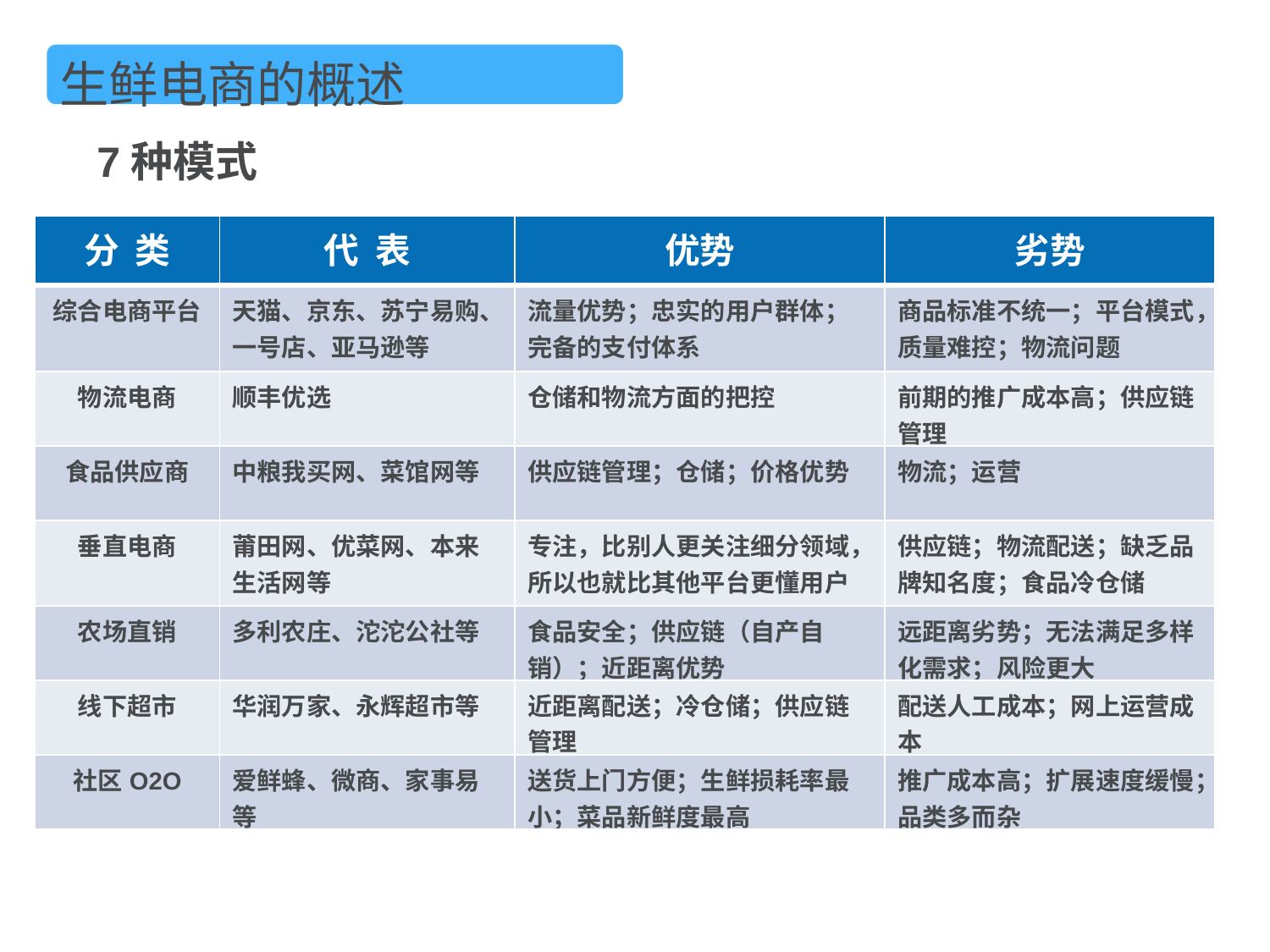

生鲜电商的概述

7种模式
| 分 类 | 代 表 | 优势 | 劣势 |
| --- | --- | --- | --- |
| 综合电商平台 | 天猫、京东、苏宁易购、一号店、亚马逊等 | 流量优势；忠实的用户群体；完备的支付体系 | 商品标准不统一；平台模式，质量难控；物流问题 |
| 物流电商 | 顺丰优选 | 仓储和物流方面的把控 | 前期的推广成本高；供应链管理 |
| 食品供应商 | 中粮我买网、菜馆网等 | 供应链管理；仓储；价格优势 | 物流；运营 |
| 垂直电商 | 莆田网、优菜网、本来生活网等 | 专注，比别人更关注细分领域，所以也就比其他平台更懂用户 | 供应链；物流配送；缺乏品牌知名度；食品冷仓储 |
| 农场直销 | 多利农庄、沱沱公社等 | 食品安全；供应链（自产自销）；近距离优势 | 远距离劣势；无法满足多样化需求；风险更大 |
| 线下超市 | 华润万家、永辉超市等 | 近距离配送；冷仓储；供应链管理 | 配送人工成本；网上运营成本 |
| 社区O2O | 爱鲜蜂、微商、家事易等 | 送货上门方便；生鲜损耗率最小；菜品新鲜度最高 | 推广成本高；扩展速度缓慢；品类多而杂 |